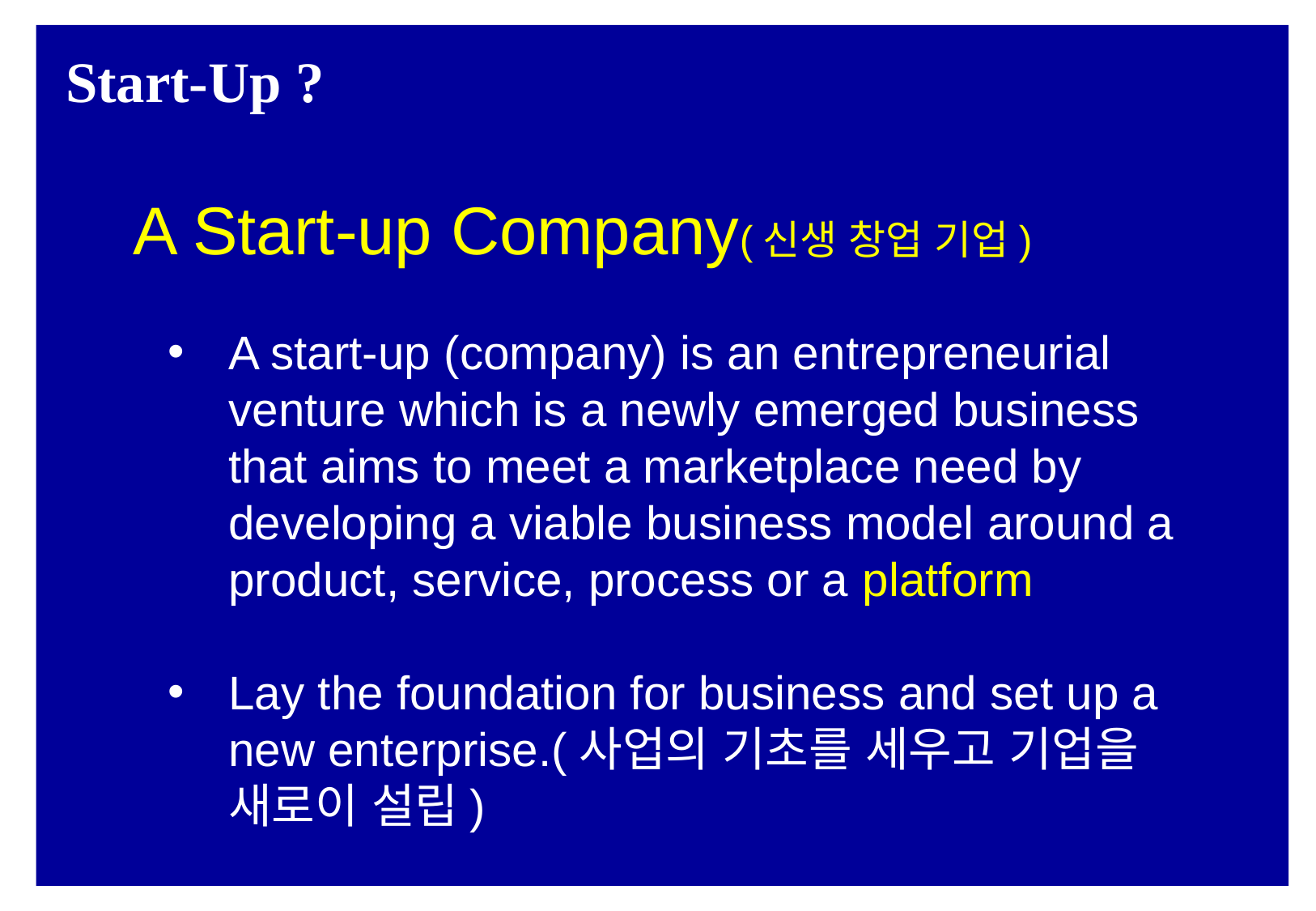

Start-Up ?
A Start-up Company(신생 창업 기업)
A start-up (company) is an entrepreneurial venture which is a newly emerged business that aims to meet a marketplace need by developing a viable business model around a product, service, process or a platform

Lay the foundation for business and set up a new enterprise.(사업의 기초를 세우고 기업을 새로이 설립)